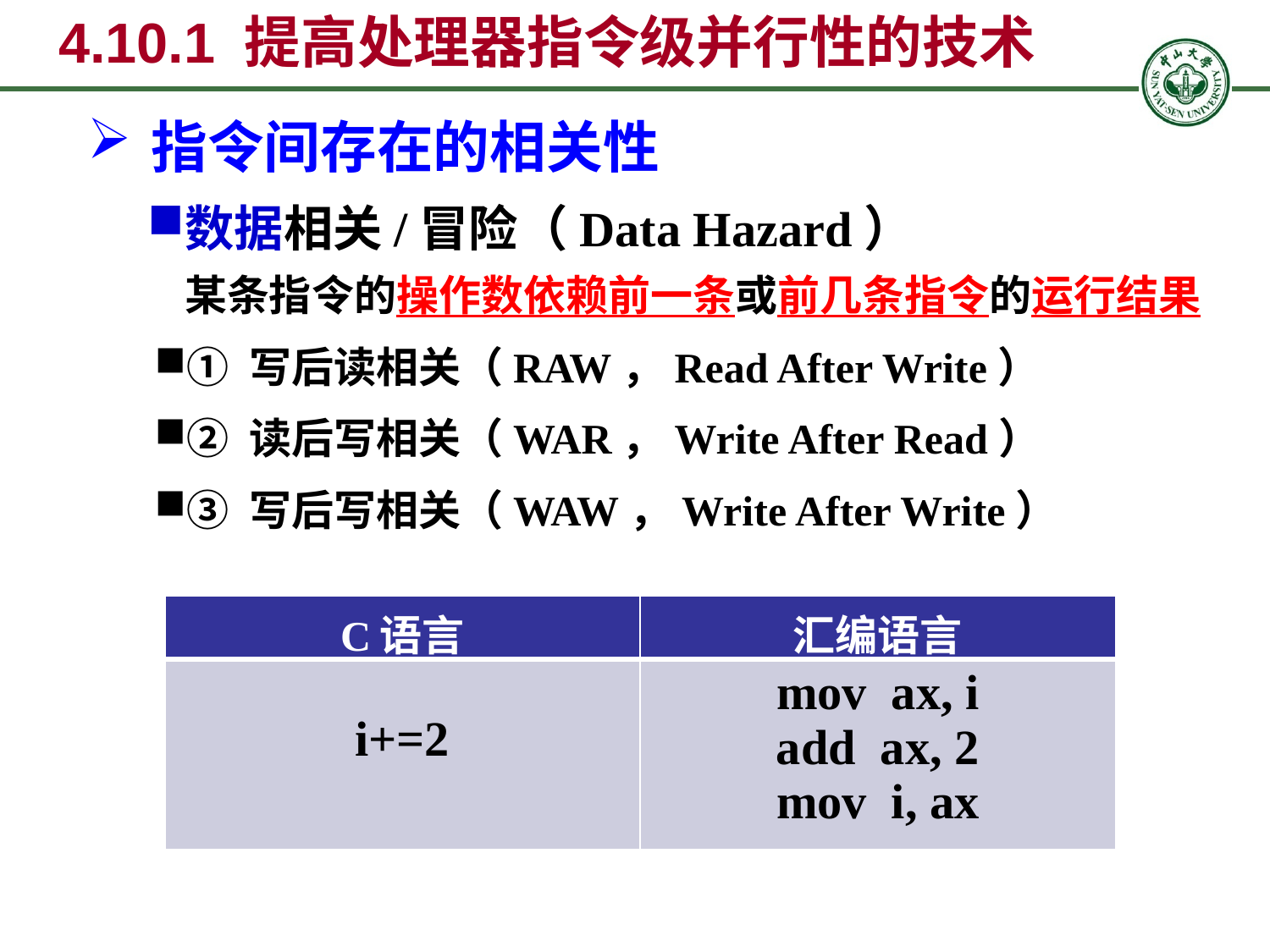

4.10.1 提高处理器指令级并行性的技术
指令间存在的相关性
数据相关/冒险（Data Hazard）
某条指令的操作数依赖前一条或前几条指令的运行结果
① 写后读相关（RAW，Read After Write）
② 读后写相关（WAR，Write After Read）
③ 写后写相关（WAW，Write After Write）
| C语言 | 汇编语言 |
| --- | --- |
| i+=2 | mov ax, i add ax, 2 mov i, ax |